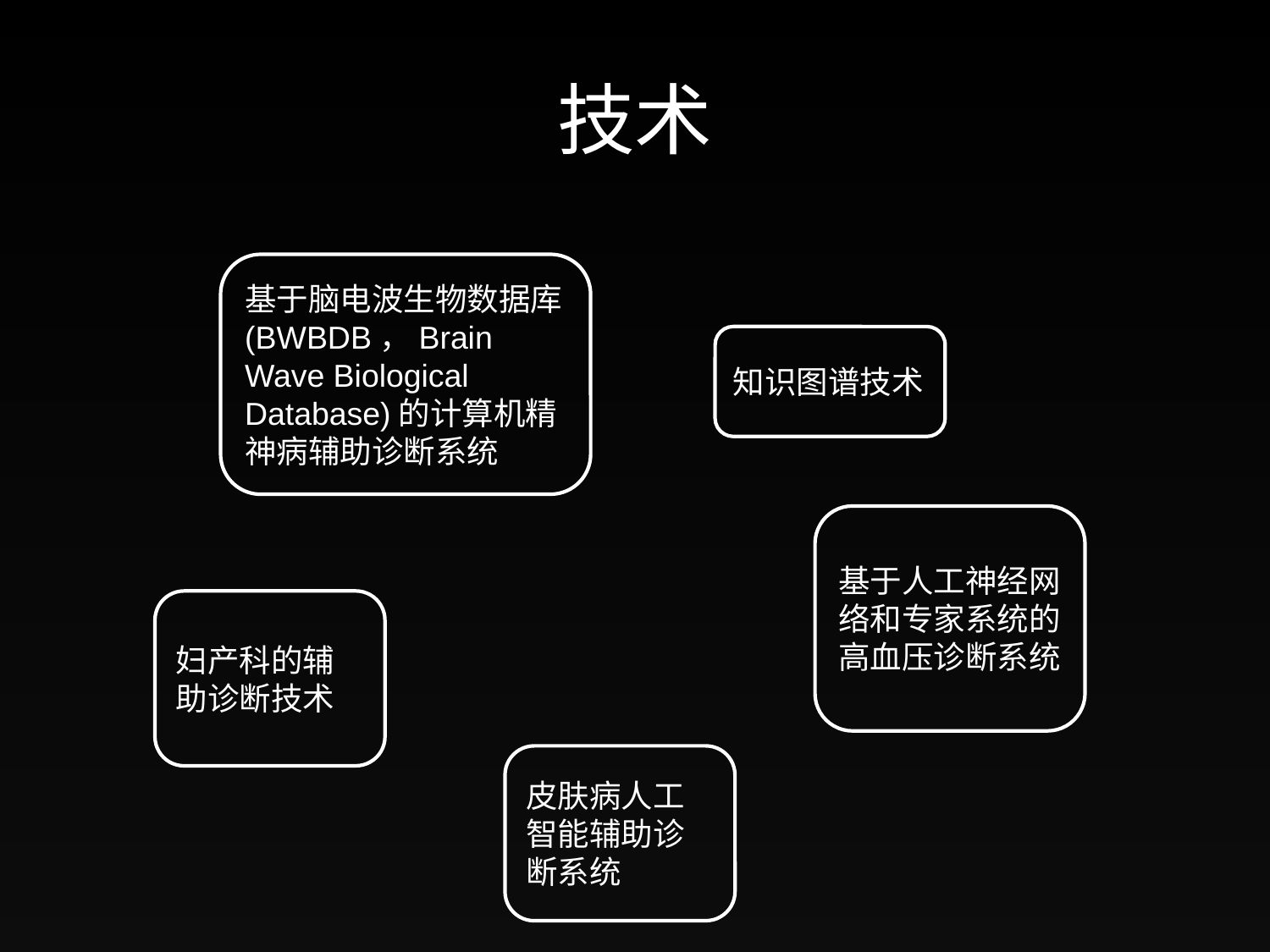

# 技术
基于脑电波生物数据库(BWBDB，Brain Wave Biological Database)的计算机精神病辅助诊断系统
知识图谱技术
基于人工神经网络和专家系统的高血压诊断系统
妇产科的辅助诊断技术
皮肤病人工智能辅助诊断系统